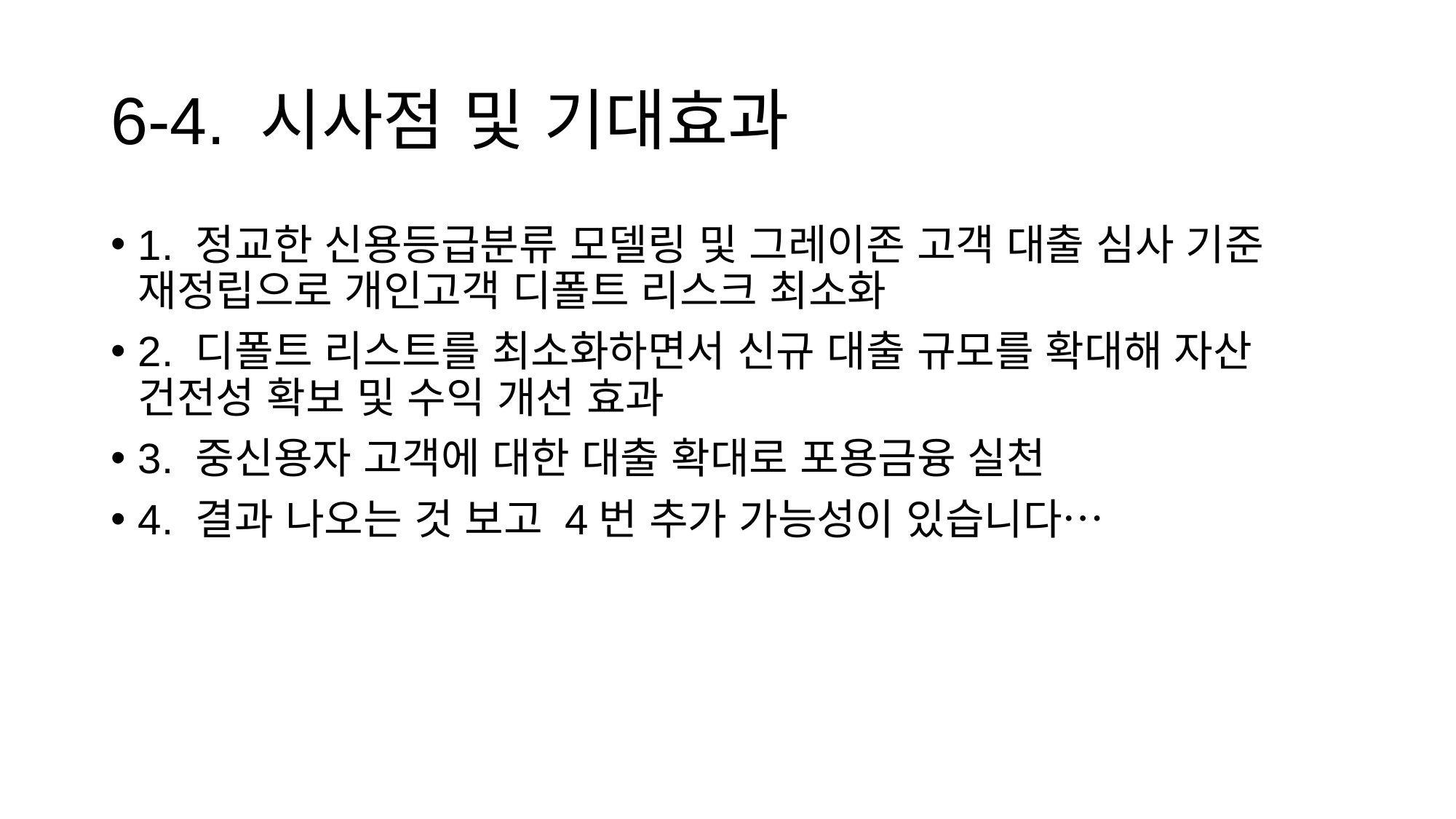

# 6-4. 시사점 및 기대효과
1. 정교한 신용등급분류 모델링 및 그레이존 고객 대출 심사 기준 재정립으로 개인고객 디폴트 리스크 최소화
2. 디폴트 리스트를 최소화하면서 신규 대출 규모를 확대해 자산 건전성 확보 및 수익 개선 효과
3. 중신용자 고객에 대한 대출 확대로 포용금융 실천
4. 결과 나오는 것 보고 4번 추가 가능성이 있습니다…